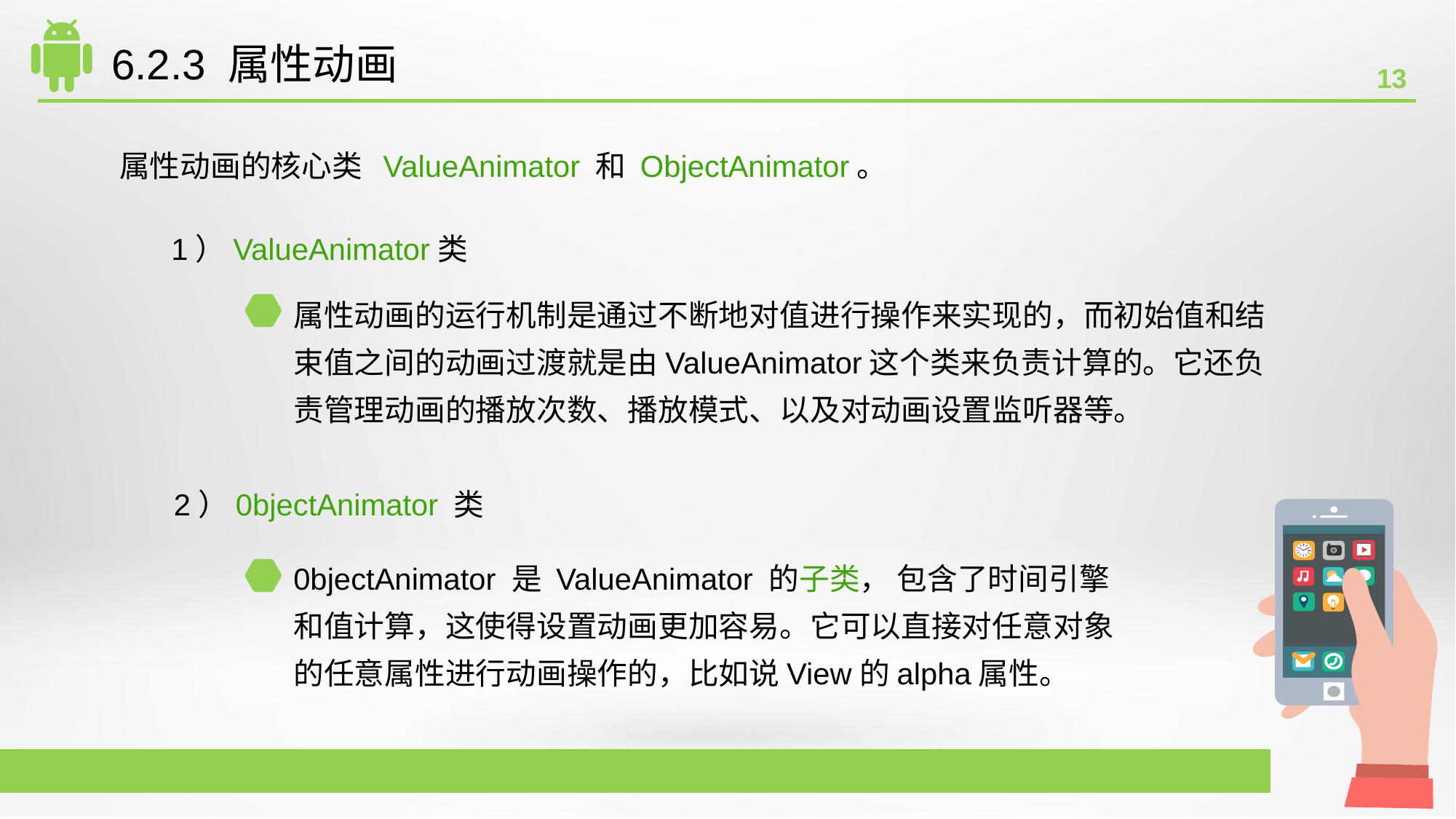

# 6.2.3 属性动画
属性动画的核心类  ValueAnimator 和 ObjectAnimator。
1）ValueAnimator类
属性动画的运行机制是通过不断地对值进行操作来实现的，而初始值和结束值之间的动画过渡就是由ValueAnimator这个类来负责计算的。它还负责管理动画的播放次数、播放模式、以及对动画设置监听器等。

2）0bjectAnimator 类

0bjectAnimator 是 ValueAnimator 的子类， 包含了时间引擎和值计算，这使得设置动画更加容易。它可以直接对任意对象的任意属性进行动画操作的，比如说View的alpha属性。